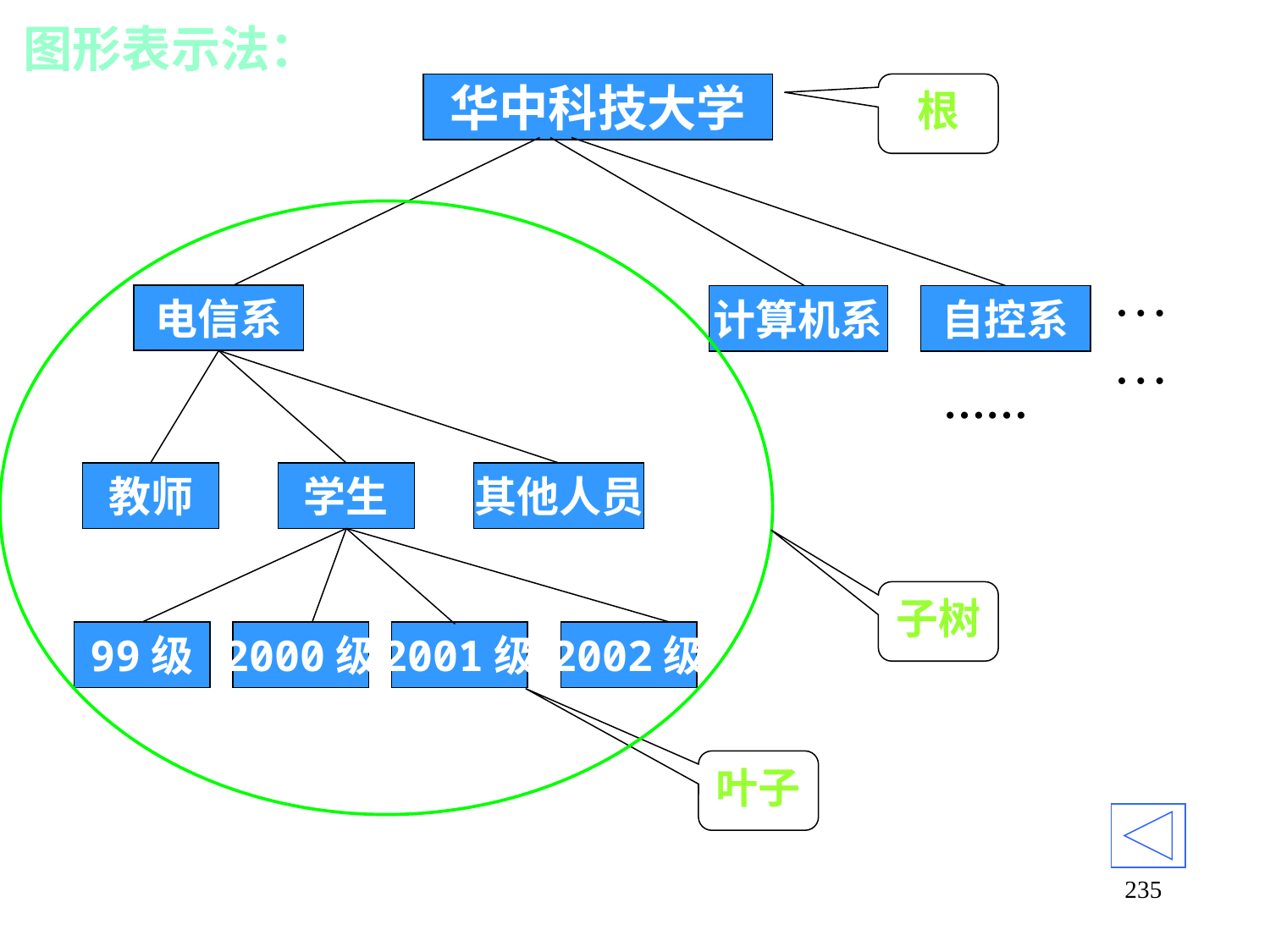

# 图形表示法：
华中科技大学
根

……
电信系
计算机系
自控系

教师
学生
其他人员
……

99级
2000级
2001级
2002级
子树
叶子

235